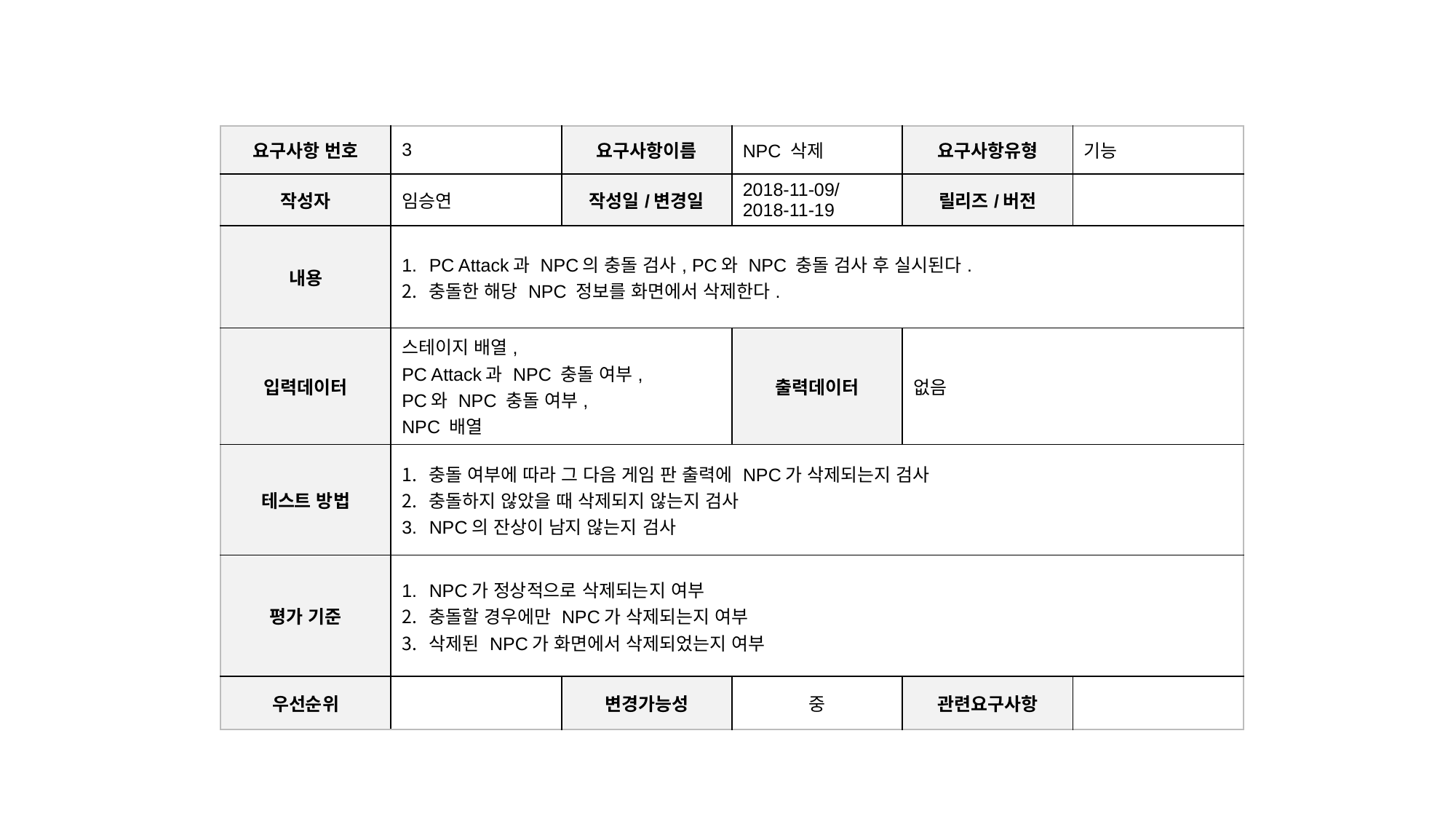

| 요구사항 번호 | 3 | 요구사항이름 | NPC 삭제 | 요구사항유형 | 기능 |
| --- | --- | --- | --- | --- | --- |
| 작성자 | 임승연 | 작성일/변경일 | 2018-11-09/ 2018-11-19 | 릴리즈/버전 |  |
| 내용 | PC Attack과 NPC의 충돌 검사, PC와 NPC 충돌 검사 후 실시된다. 충돌한 해당 NPC 정보를 화면에서 삭제한다. |  |  |  |  |
| 입력데이터 | 스테이지 배열, PC Attack과 NPC 충돌 여부, PC와 NPC 충돌 여부, NPC 배열 |  | 출력데이터 | 없음 |  |
| 테스트 방법 | 충돌 여부에 따라 그 다음 게임 판 출력에 NPC가 삭제되는지 검사 충돌하지 않았을 때 삭제되지 않는지 검사 NPC의 잔상이 남지 않는지 검사 |  |  |  |  |
| 평가 기준 | NPC가 정상적으로 삭제되는지 여부 충돌할 경우에만 NPC가 삭제되는지 여부 삭제된 NPC가 화면에서 삭제되었는지 여부 |  |  |  |  |
| 우선순위 |  | 변경가능성 | 중 | 관련요구사항 |  |